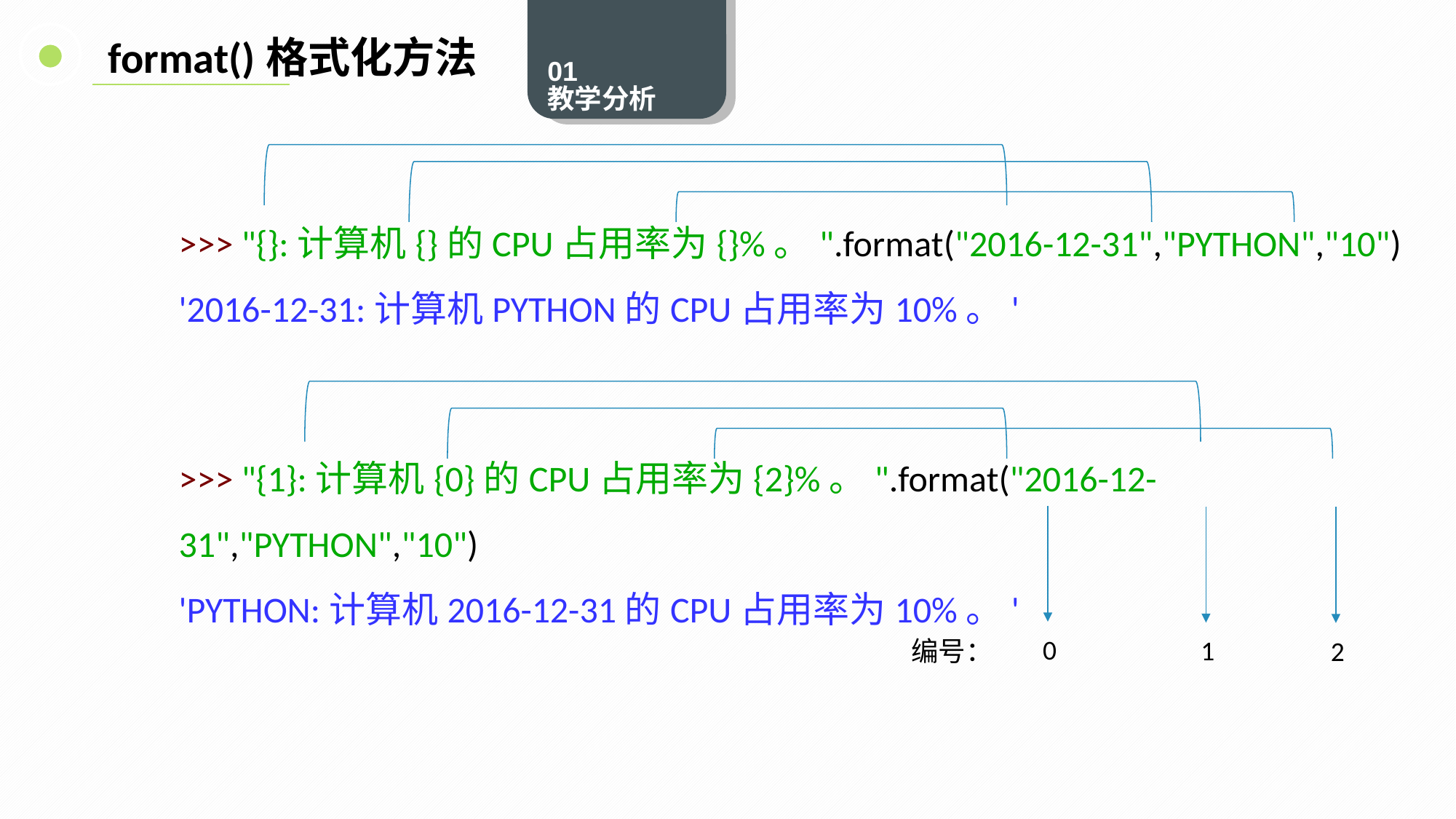

format()格式化方法

>>> "{}:计算机{}的CPU占用率为{}%。".format("2016-12-31","PYTHON","10")
'2016-12-31:计算机PYTHON的CPU占用率为10%。'
>>> "{1}:计算机{0}的CPU占用率为{2}%。".format("2016-12-31","PYTHON","10")
'PYTHON:计算机2016-12-31的CPU占用率为10%。'
  0
  1
  2
  编号：